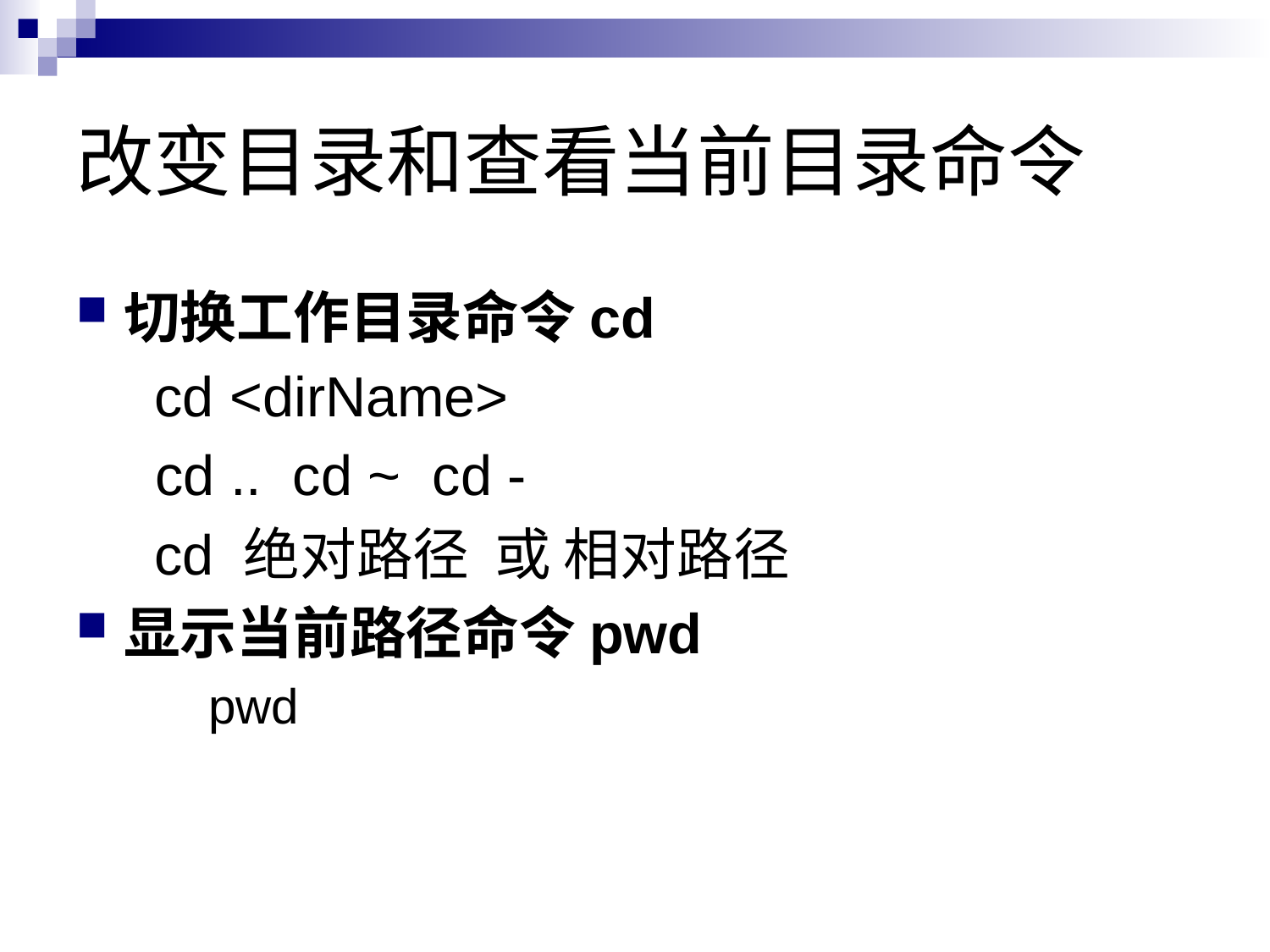

# 改变目录和查看当前目录命令
切换工作目录命令cd
     cd <dirName>
	  cd ..  cd ~  cd -
     cd 绝对路径  或 相对路径
显示当前路径命令pwd
     pwd